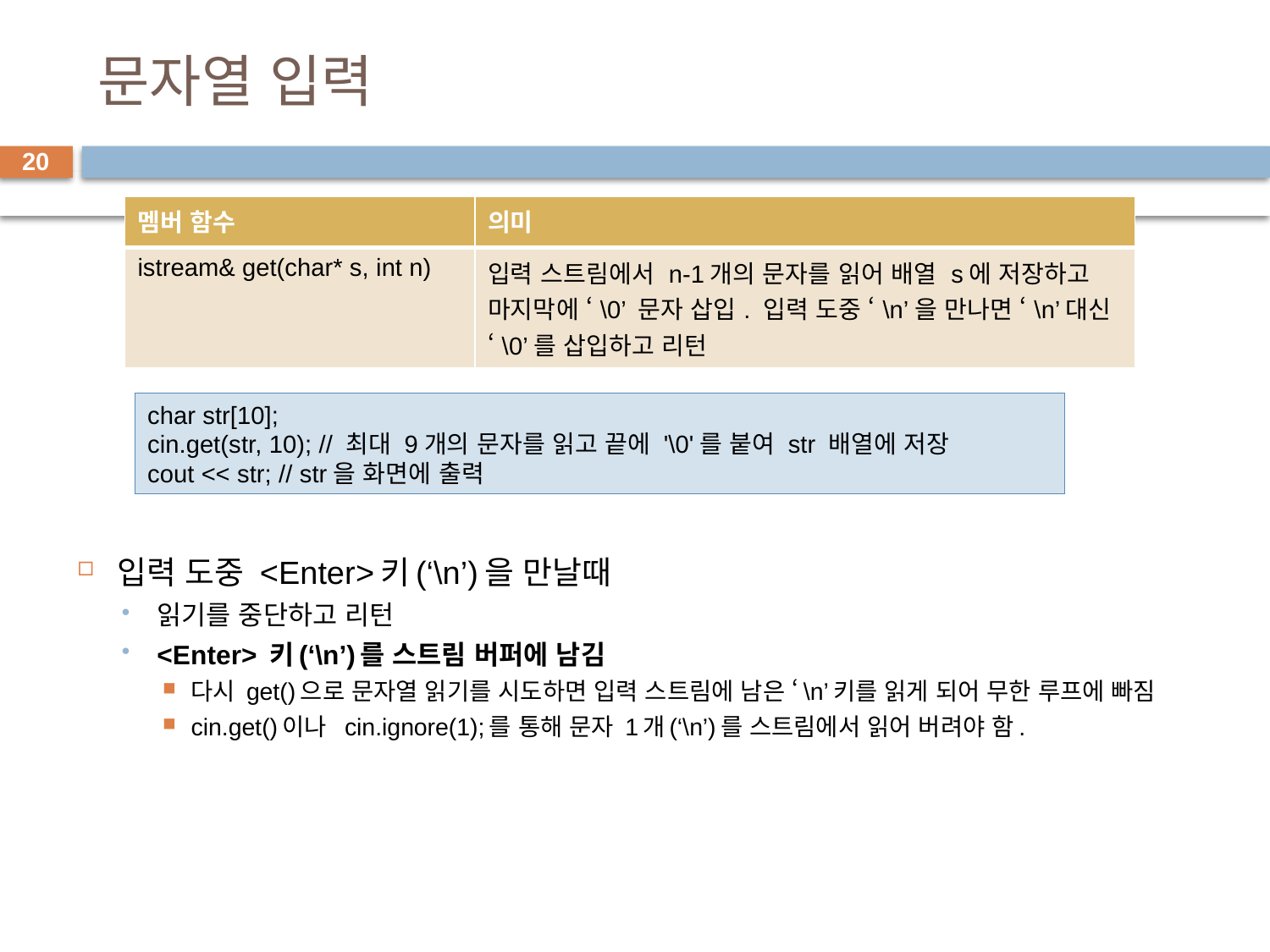

# 문자열 입력
20
| 멤버 함수 | 의미 |
| --- | --- |
| istream& get(char\* s, int n) | 입력 스트림에서 n-1개의 문자를 읽어 배열 s에 저장하고 마지막에 ‘\0’ 문자 삽입. 입력 도중 ‘\n’을 만나면 ‘\n’대신 ‘\0’를 삽입하고 리턴 |
char str[10];
cin.get(str, 10); // 최대 9개의 문자를 읽고 끝에 '\0'를 붙여 str 배열에 저장
cout << str; // str을 화면에 출력
입력 도중 <Enter>키(‘\n’)을 만날때
읽기를 중단하고 리턴
<Enter> 키(‘\n’)를 스트림 버퍼에 남김
다시 get()으로 문자열 읽기를 시도하면 입력 스트림에 남은 ‘\n’키를 읽게 되어 무한 루프에 빠짐
cin.get()이나  cin.ignore(1);를 통해 문자 1개(‘\n’)를 스트림에서 읽어 버려야 함.